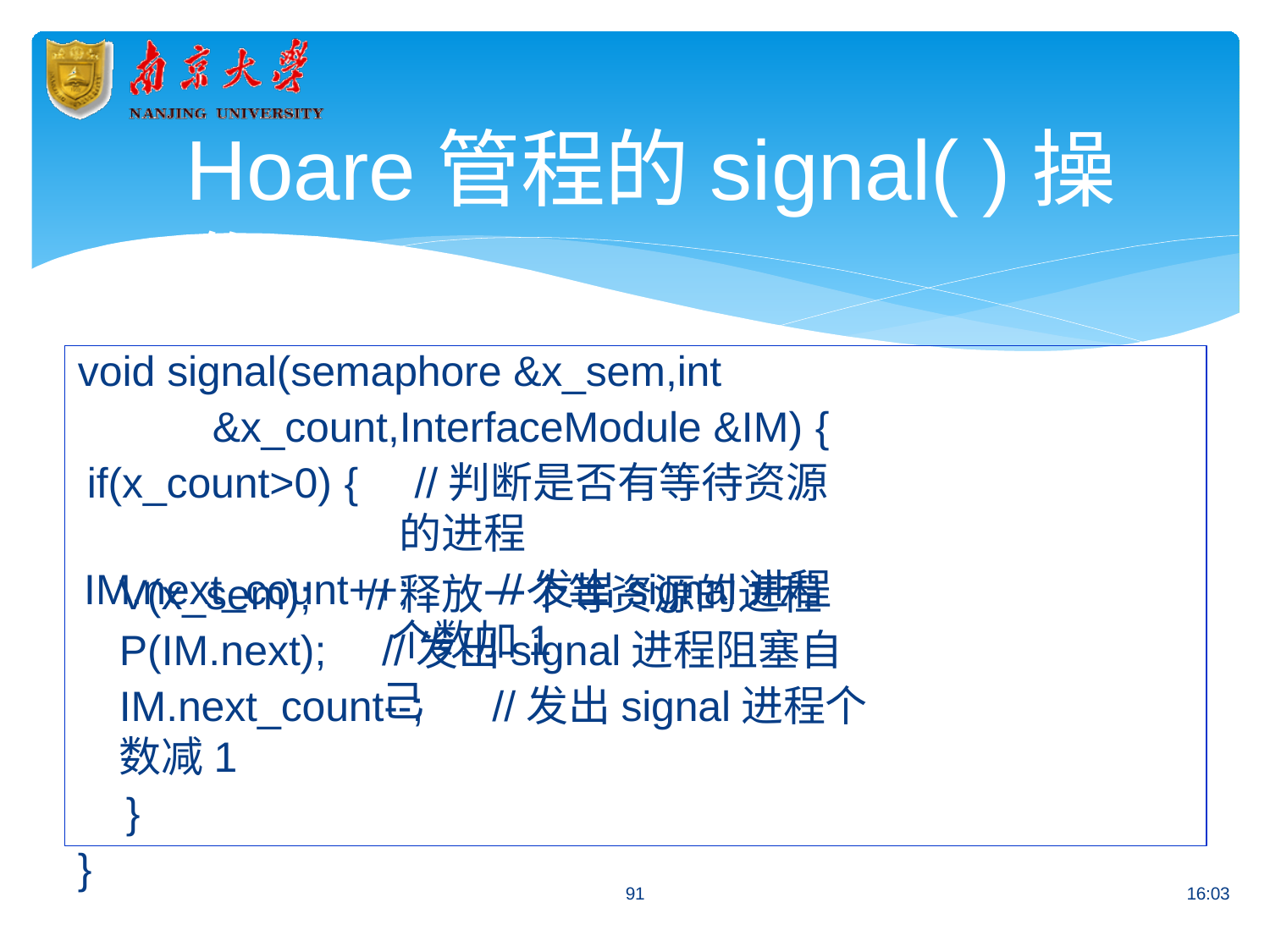

# Hoare管程的signal( )操作

void signal(semaphore &x_sem,int  &x_count,InterfaceModule &IM) {
if(x_count>0) {	//判断是否有等待资源的进程
IM.next_count++;	//发出signal进程个数加1

V(x_sem);
P(IM.next);
//释放一个等资源的进程
//发出signal进程阻塞自己
IM.next_count--;	//发出signal进程个数减1
}
}
91
16:03